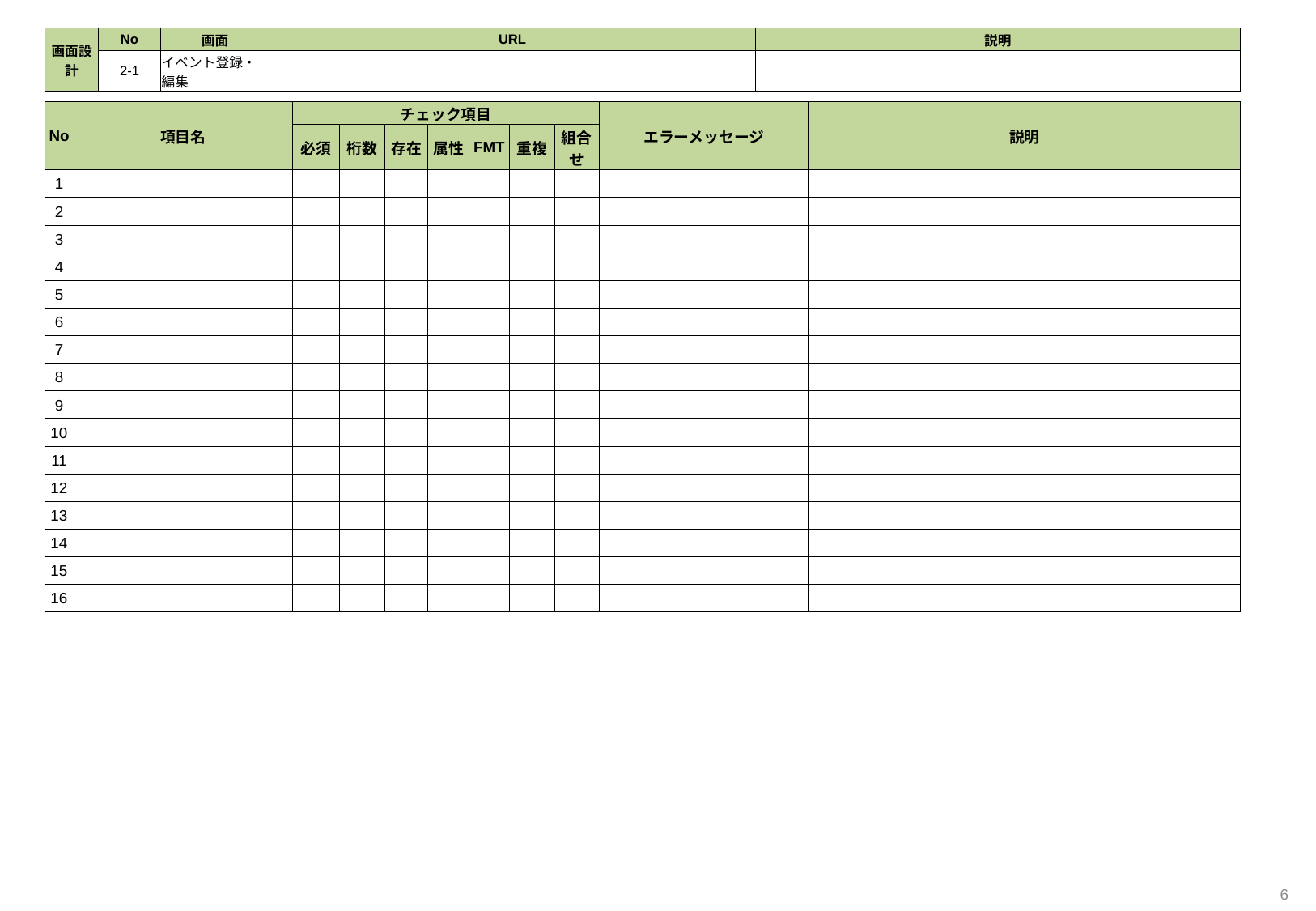

| 画面設計 | No | 画面 | URL | 説明 |
| --- | --- | --- | --- | --- |
|  | 2-1 | イベント登録・編集 |  |  |
| No | 項目名 | チェック項目 |  |  |  |  |  |  | エラーメッセージ | 説明 |
| --- | --- | --- | --- | --- | --- | --- | --- | --- | --- | --- |
|  |  | 必須 | 桁数 | 存在 | 属性 | FMT | 重複 | 組合せ |  |  |
| 1 |  |  |  |  |  |  |  |  |  |  |
| 2 |  |  |  |  |  |  |  |  |  |  |
| 3 |  |  |  |  |  |  |  |  |  |  |
| 4 |  |  |  |  |  |  |  |  |  |  |
| 5 |  |  |  |  |  |  |  |  |  |  |
| 6 |  |  |  |  |  |  |  |  |  |  |
| 7 |  |  |  |  |  |  |  |  |  |  |
| 8 |  |  |  |  |  |  |  |  |  |  |
| 9 |  |  |  |  |  |  |  |  |  |  |
| 10 |  |  |  |  |  |  |  |  |  |  |
| 11 |  |  |  |  |  |  |  |  |  |  |
| 12 |  |  |  |  |  |  |  |  |  |  |
| 13 |  |  |  |  |  |  |  |  |  |  |
| 14 |  |  |  |  |  |  |  |  |  |  |
| 15 |  |  |  |  |  |  |  |  |  |  |
| 16 |  |  |  |  |  |  |  |  |  |  |
6